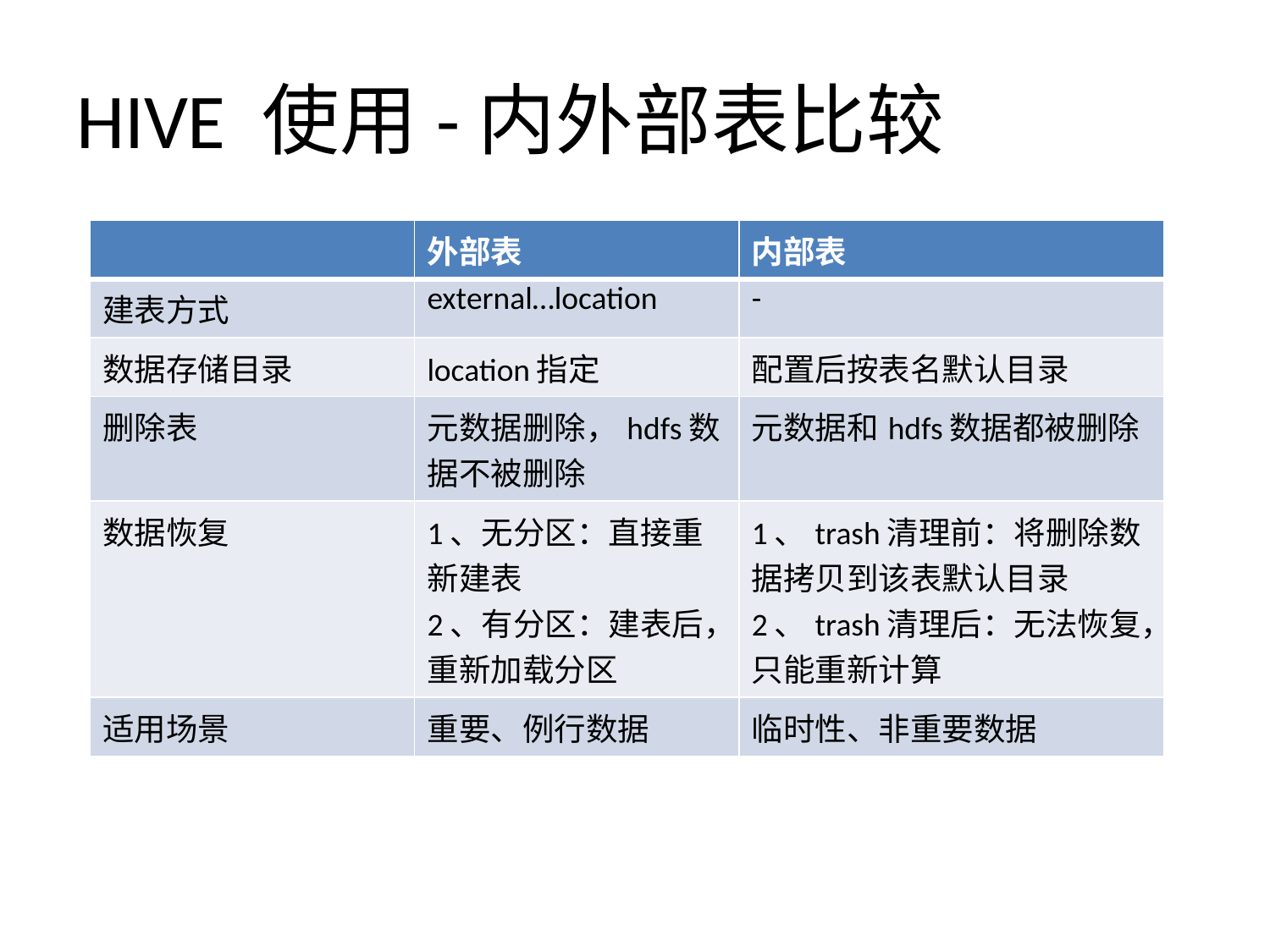

# HIVE 使用-内外部表比较
|  | 外部表 | 内部表 |
| --- | --- | --- |
| 建表方式 | external…location | - |
| 数据存储目录 | location指定 | 配置后按表名默认目录 |
| 删除表 | 元数据删除，hdfs数据不被删除 | 元数据和hdfs数据都被删除 |
| 数据恢复 | 1、无分区：直接重新建表 2、有分区：建表后，重新加载分区 | 1、trash清理前：将删除数据拷贝到该表默认目录 2、trash清理后：无法恢复，只能重新计算 |
| 适用场景 | 重要、例行数据 | 临时性、非重要数据 |